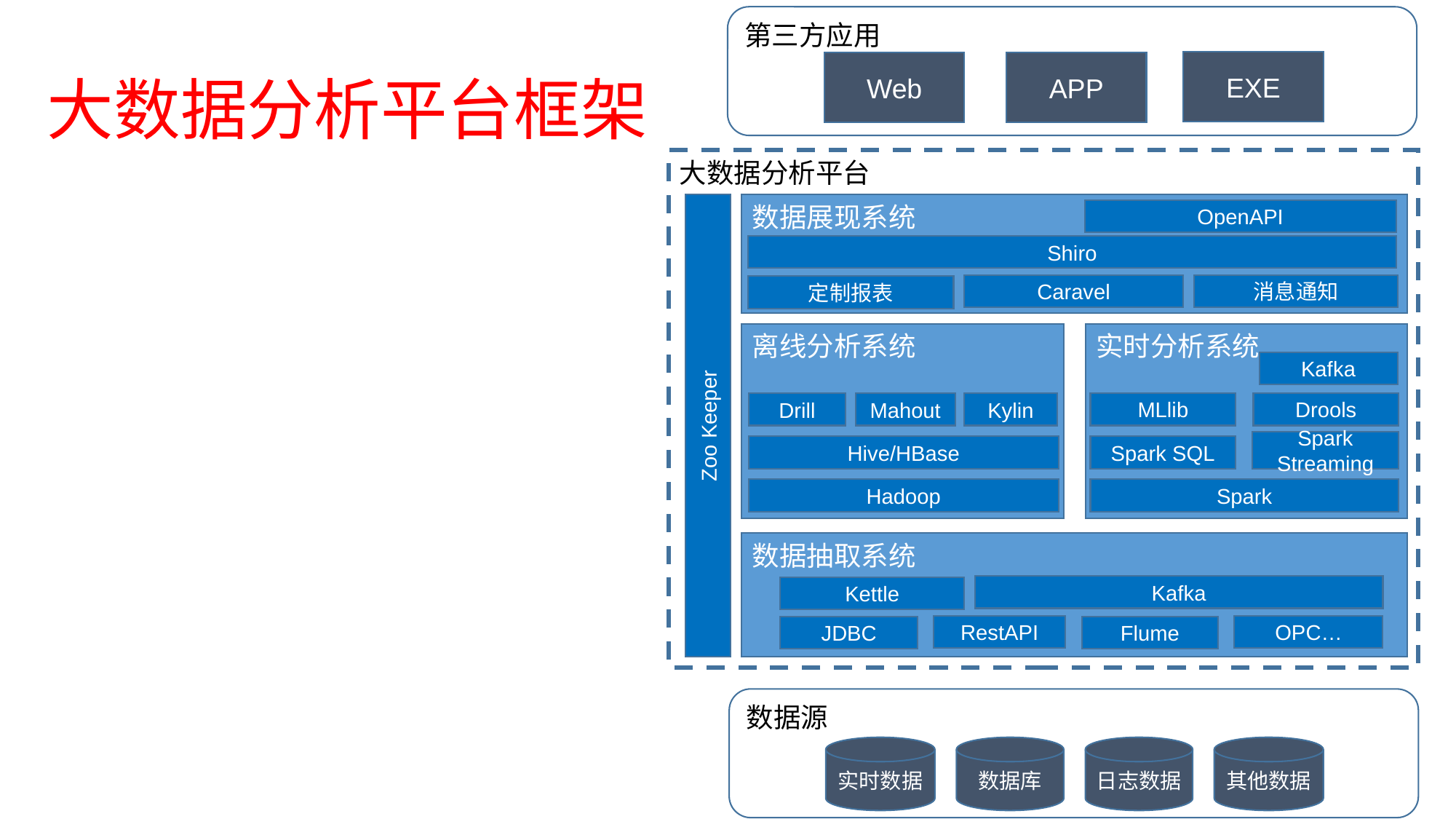

第三方应用
EXE
Web
APP
大数据分析平台框架
大数据分析平台
Zoo Keeper
数据展现系统
OpenAPI
Shiro
Caravel
消息通知
定制报表
实时分析系统
离线分析系统
Kafka
MLlib
Drools
Drill
Mahout
Kylin
Spark Streaming
Spark SQL
Hive/HBase
Hadoop
Spark
数据抽取系统
Kafka
Kettle
RestAPI
OPC…
JDBC
Flume
数据源
实时数据
数据库
日志数据
其他数据